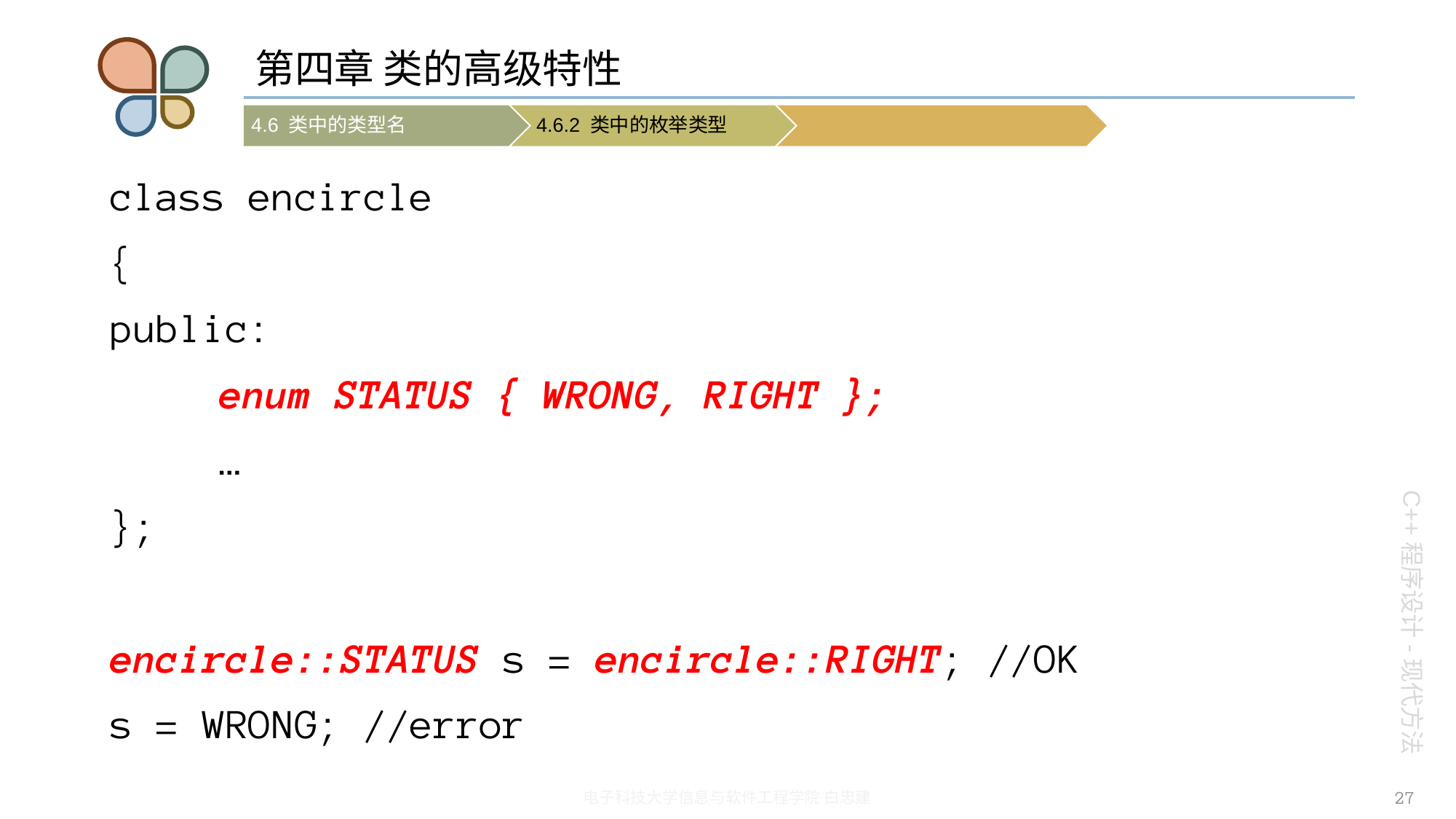

# 第四章 类的高级特性
4.6 类中的类型名
4.6.2 类中的枚举类型

class encircle
{
public:
	enum STATUS { WRONG, RIGHT };
	…
};

encircle::STATUS s = encircle::RIGHT; //OK
s = WRONG; //error

27